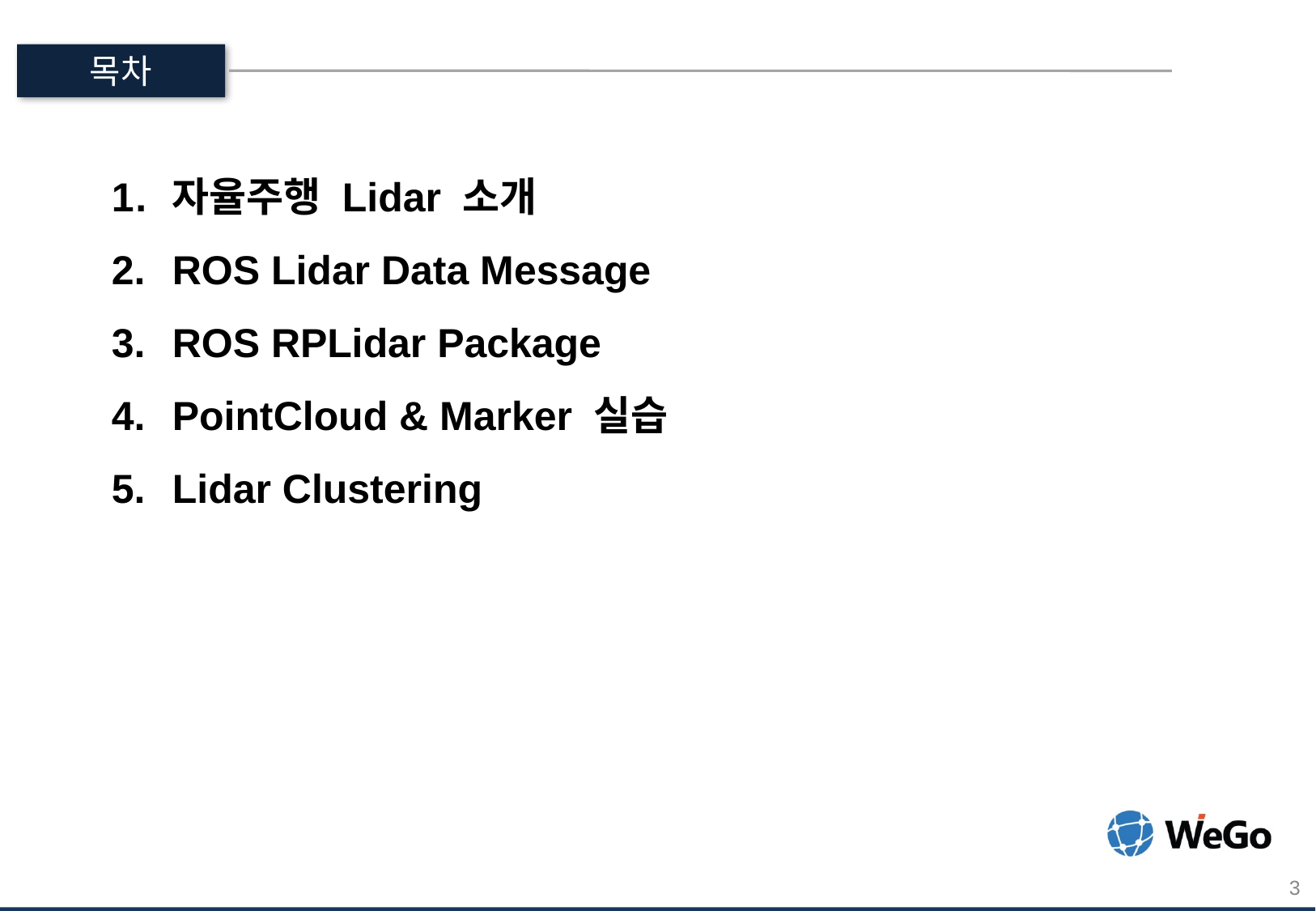

목차

자율주행 Lidar 소개
ROS Lidar Data Message
ROS RPLidar Package
PointCloud & Marker 실습
Lidar Clustering

3